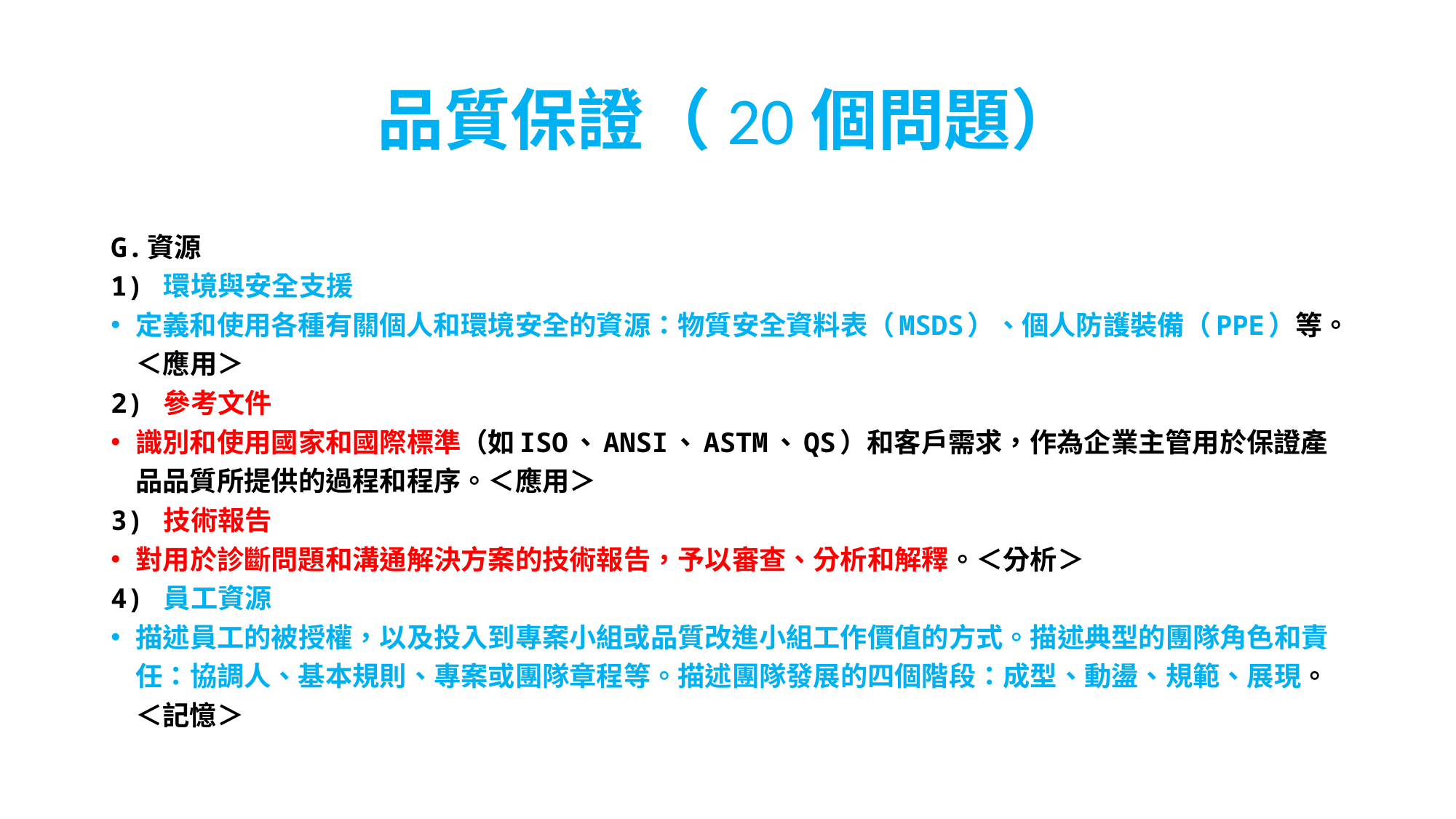

# 品質保證（20個問題）
G.資源
1) 環境與安全支援
定義和使用各種有關個人和環境安全的資源：物質安全資料表（MSDS）、個人防護裝備（PPE）等。＜應用＞
2) 參考文件
識別和使用國家和國際標準（如ISO、ANSI、ASTM、QS）和客戶需求，作為企業主管用於保證產品品質所提供的過程和程序。＜應用＞
3) 技術報告
對用於診斷問題和溝通解決方案的技術報告，予以審查、分析和解釋。＜分析＞
4) 員工資源
描述員工的被授權，以及投入到專案小組或品質改進小組工作價值的方式。描述典型的團隊角色和責任：協調人、基本規則、專案或團隊章程等。描述團隊發展的四個階段：成型、動盪、規範、展現。＜記憶＞